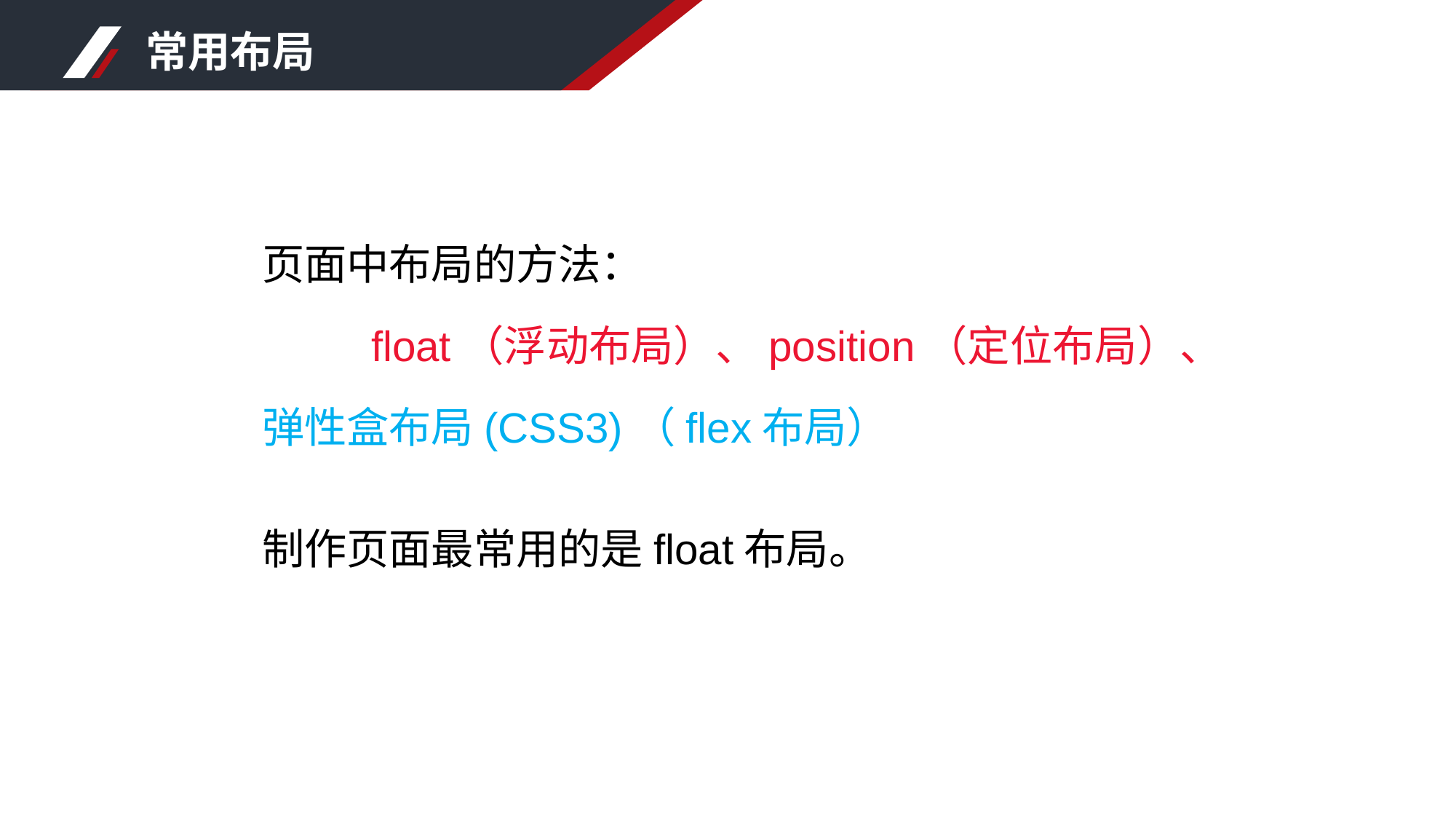

常用布局
页面中布局的方法：
	float（浮动布局）、position（定位布局）、弹性盒布局(CSS3)（flex布局）
制作页面最常用的是float布局。
延迟付